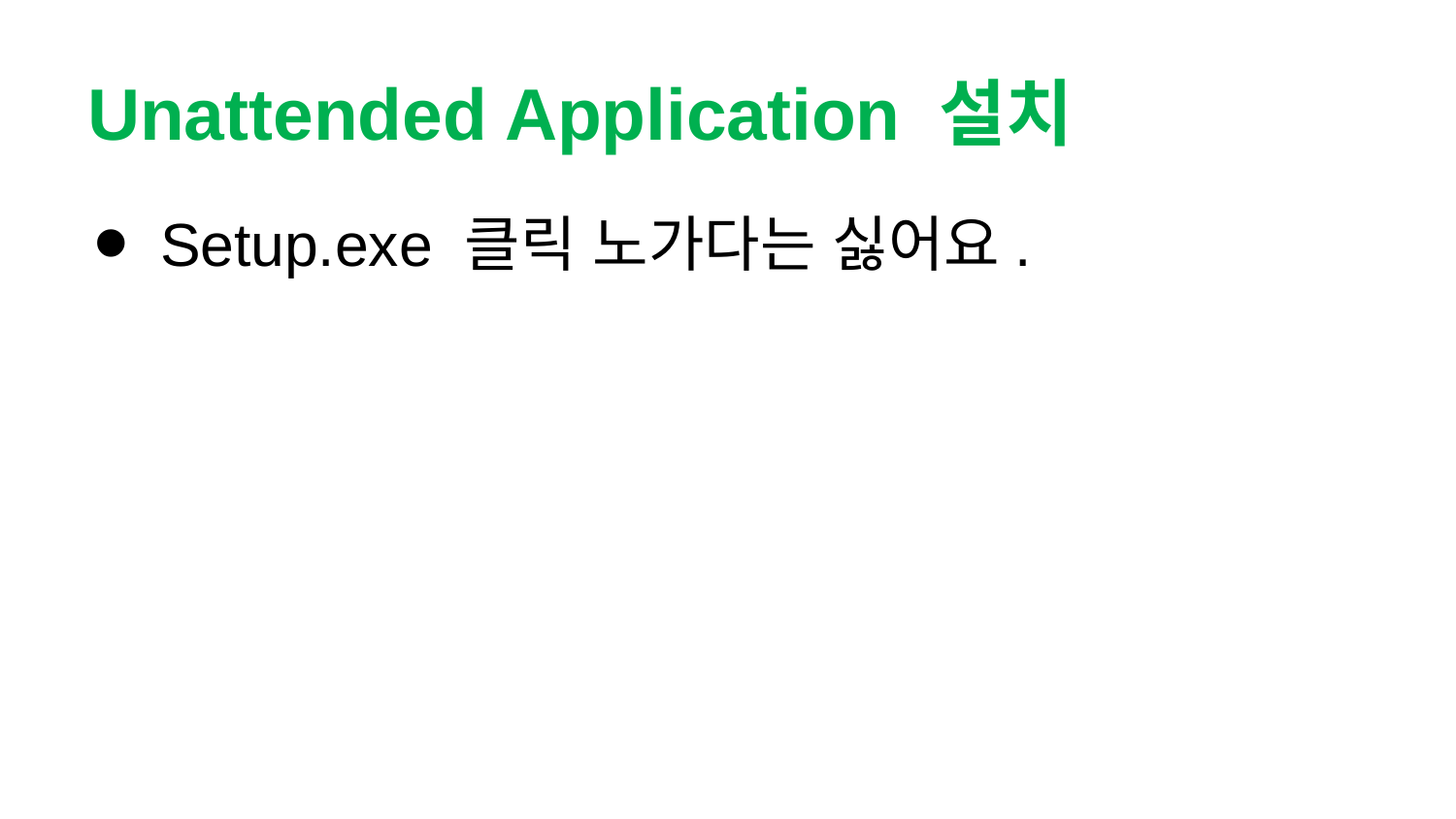

# Unattended Application 설치
Setup.exe 클릭 노가다는 싫어요.